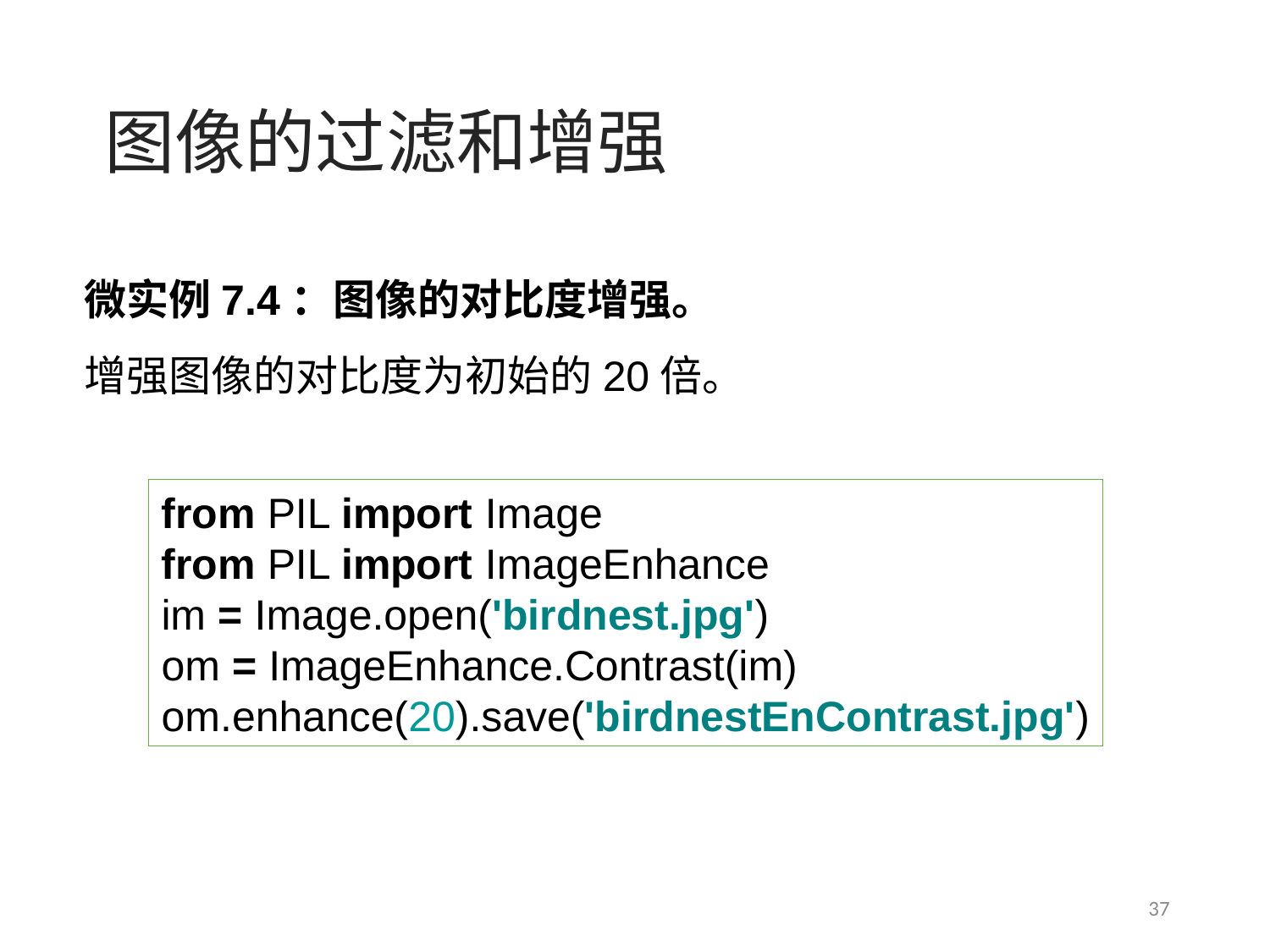

# 图像的过滤和增强
微实例7.4：图像的对比度增强。
增强图像的对比度为初始的20倍。
from PIL import Image
from PIL import ImageEnhance
im = Image.open('birdnest.jpg')
om = ImageEnhance.Contrast(im)
om.enhance(20).save('birdnestEnContrast.jpg')
37